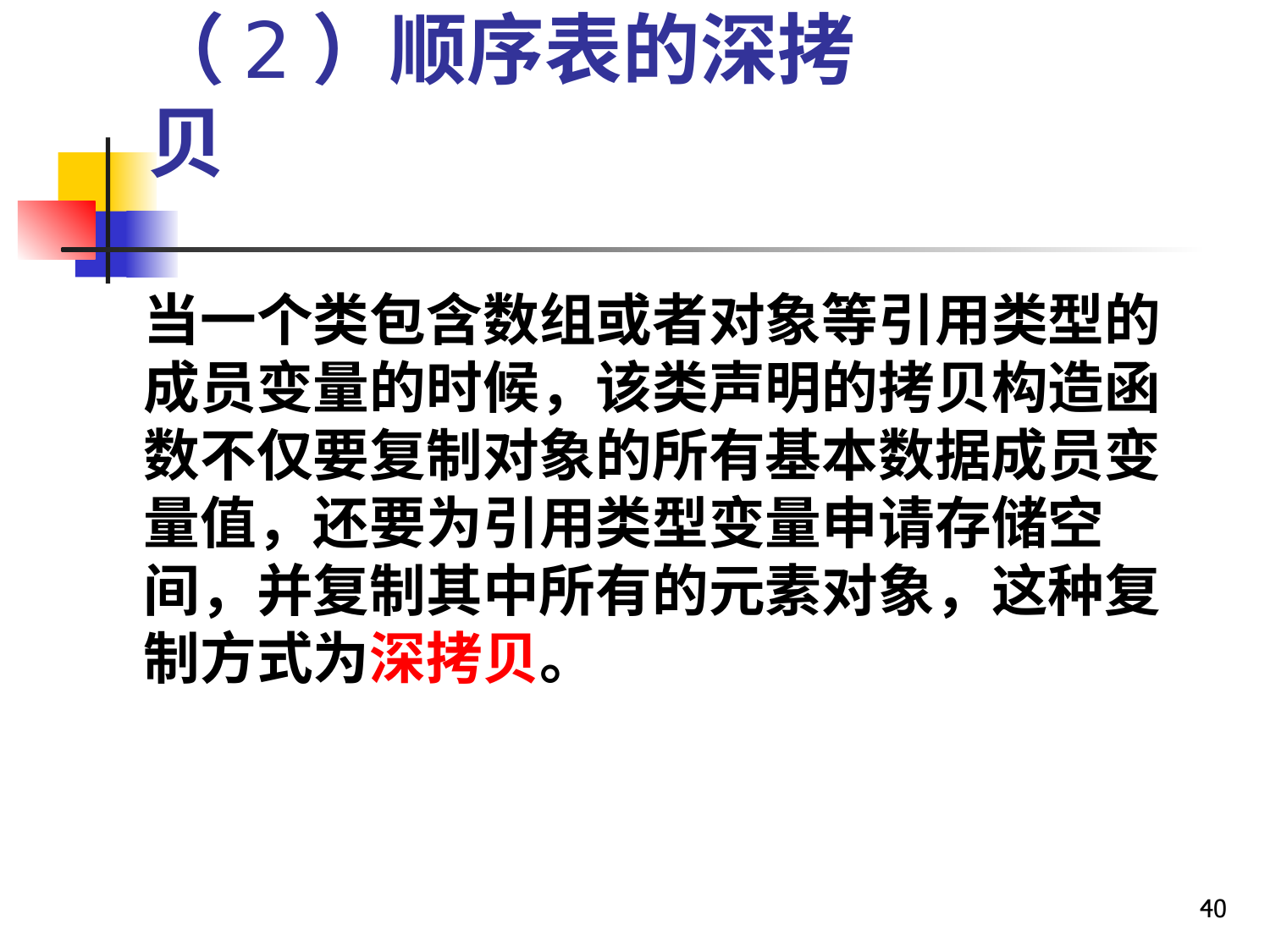

# （2）顺序表的深拷贝

当一个类包含数组或者对象等引用类型的成员变量的时候，该类声明的拷贝构造函数不仅要复制对象的所有基本数据成员变量值，还要为引用类型变量申请存储空间，并复制其中所有的元素对象，这种复制方式为深拷贝。
40